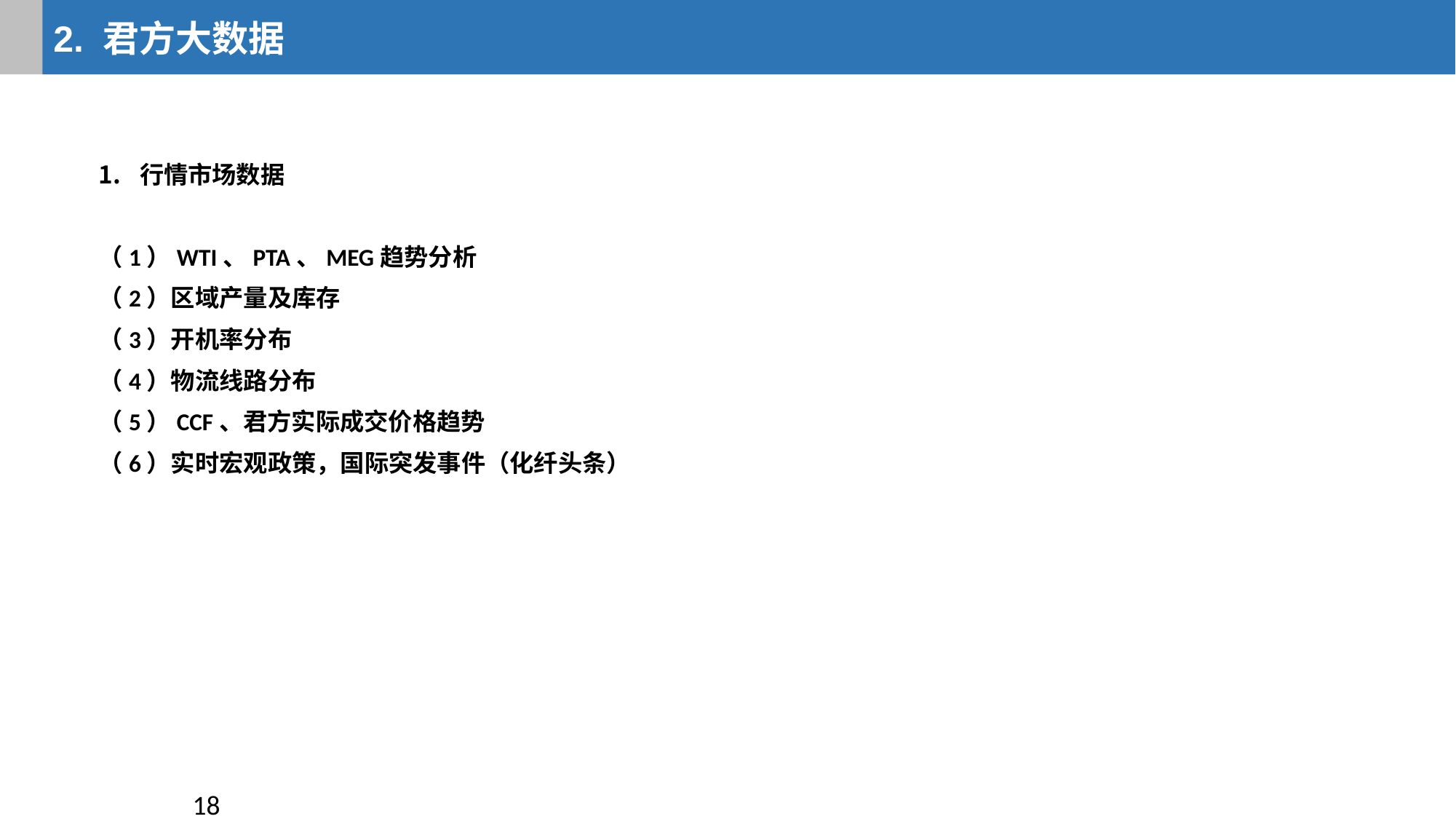

2. 君方大数据
行情市场数据

（1）WTI、PTA、MEG趋势分析
（2）区域产量及库存
（3）开机率分布
（4）物流线路分布
（5）CCF、君方实际成交价格趋势
（6）实时宏观政策，国际突发事件（化纤头条）

18